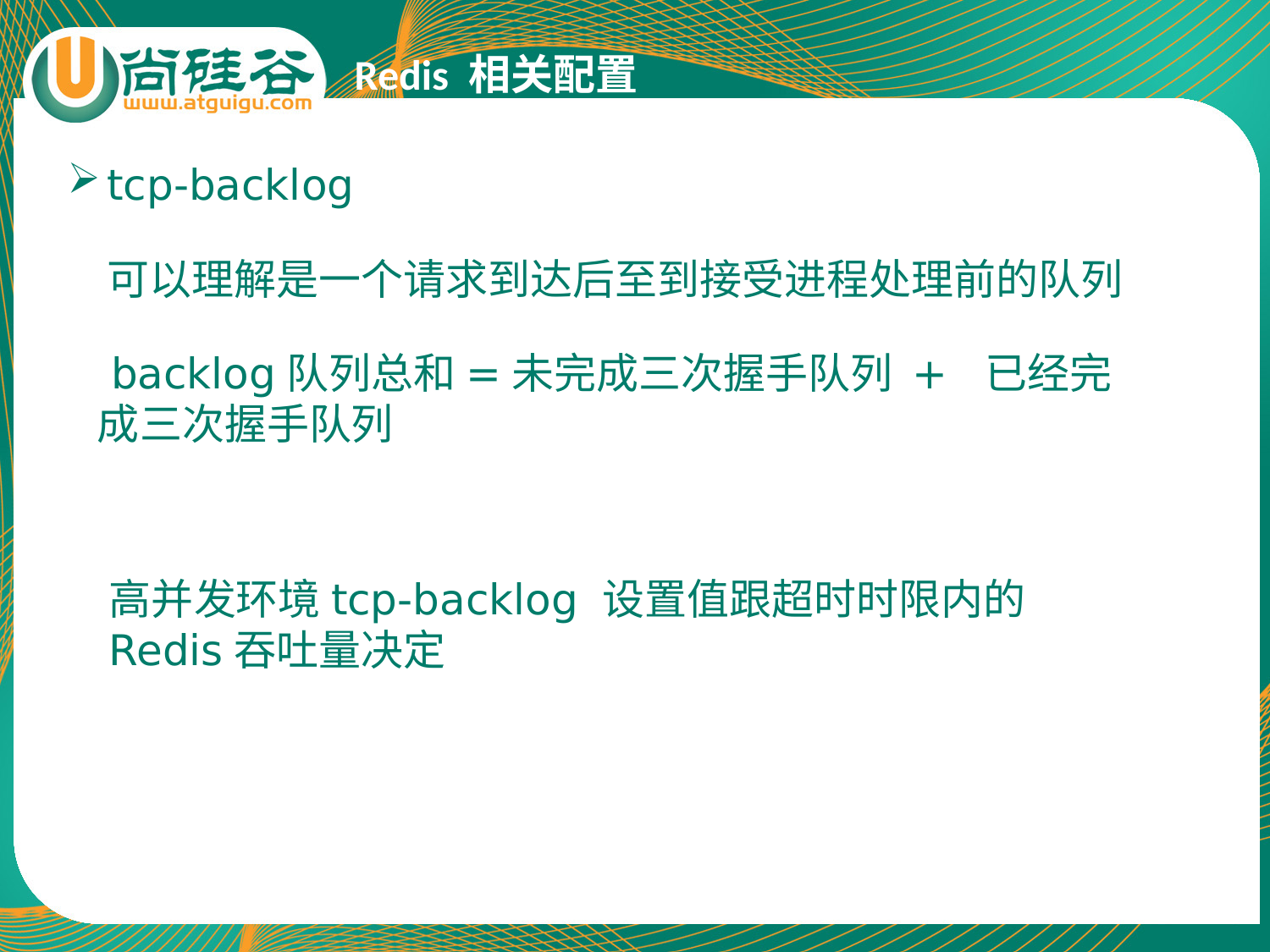

Redis 相关配置
tcp-backlog
可以理解是一个请求到达后至到接受进程处理前的队列
 backlog队列总和=未完成三次握手队列 +  已经完成三次握手队列
高并发环境tcp-backlog 设置值跟超时时限内的Redis吞吐量决定